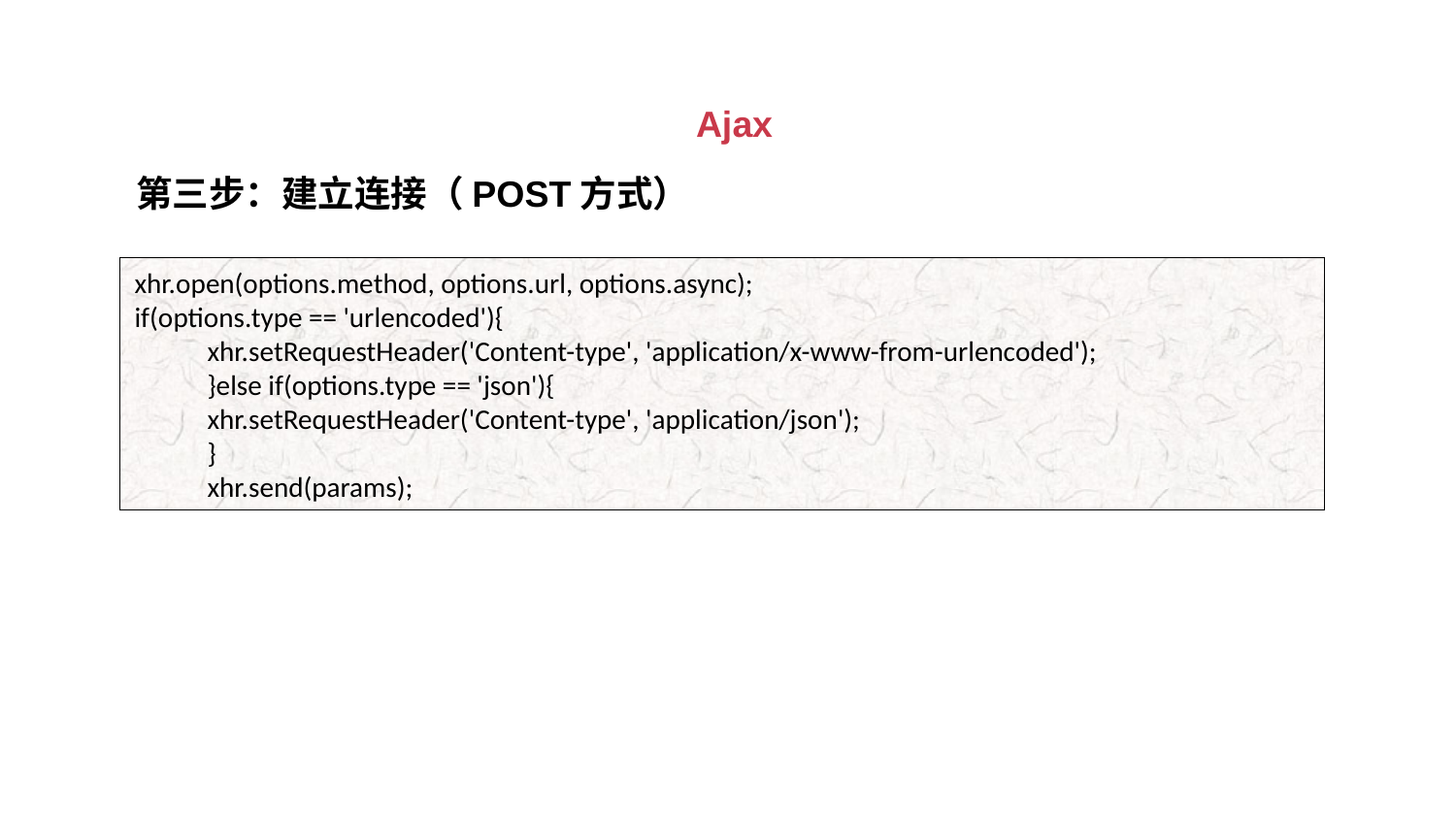

Ajax
第三步：建立连接（POST方式）
xhr.open(options.method, options.url, options.async);
if(options.type == 'urlencoded'){
xhr.setRequestHeader('Content-type', 'application/x-www-from-urlencoded');
}else if(options.type == 'json'){
xhr.setRequestHeader('Content-type', 'application/json');
}
xhr.send(params);